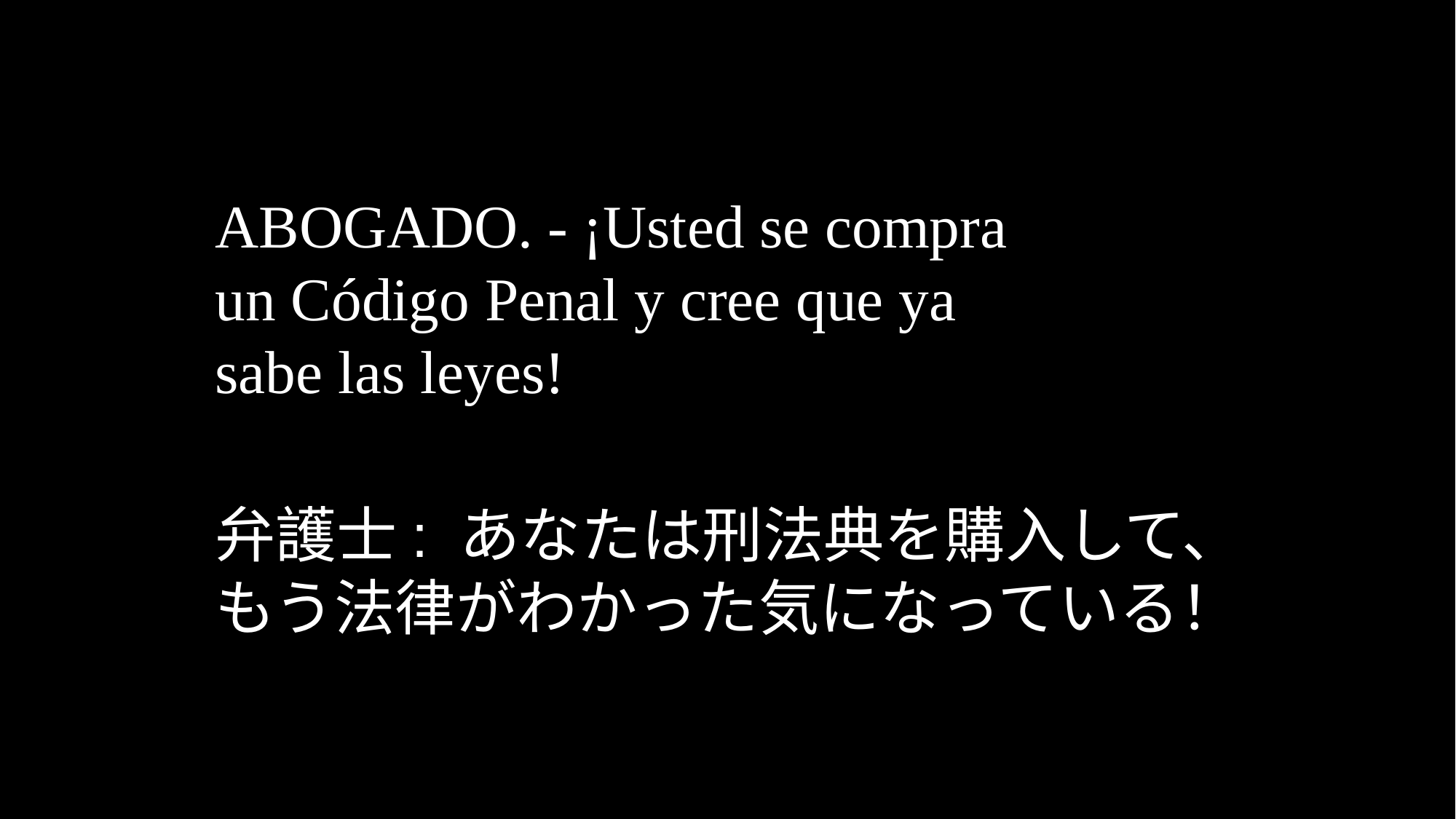

ABOGADO. - ¡Usted se compra un Código Penal y cree que ya sabe las leyes!

弁護士: あなたは刑法典を購入して、もう法律がわかった気になっている！